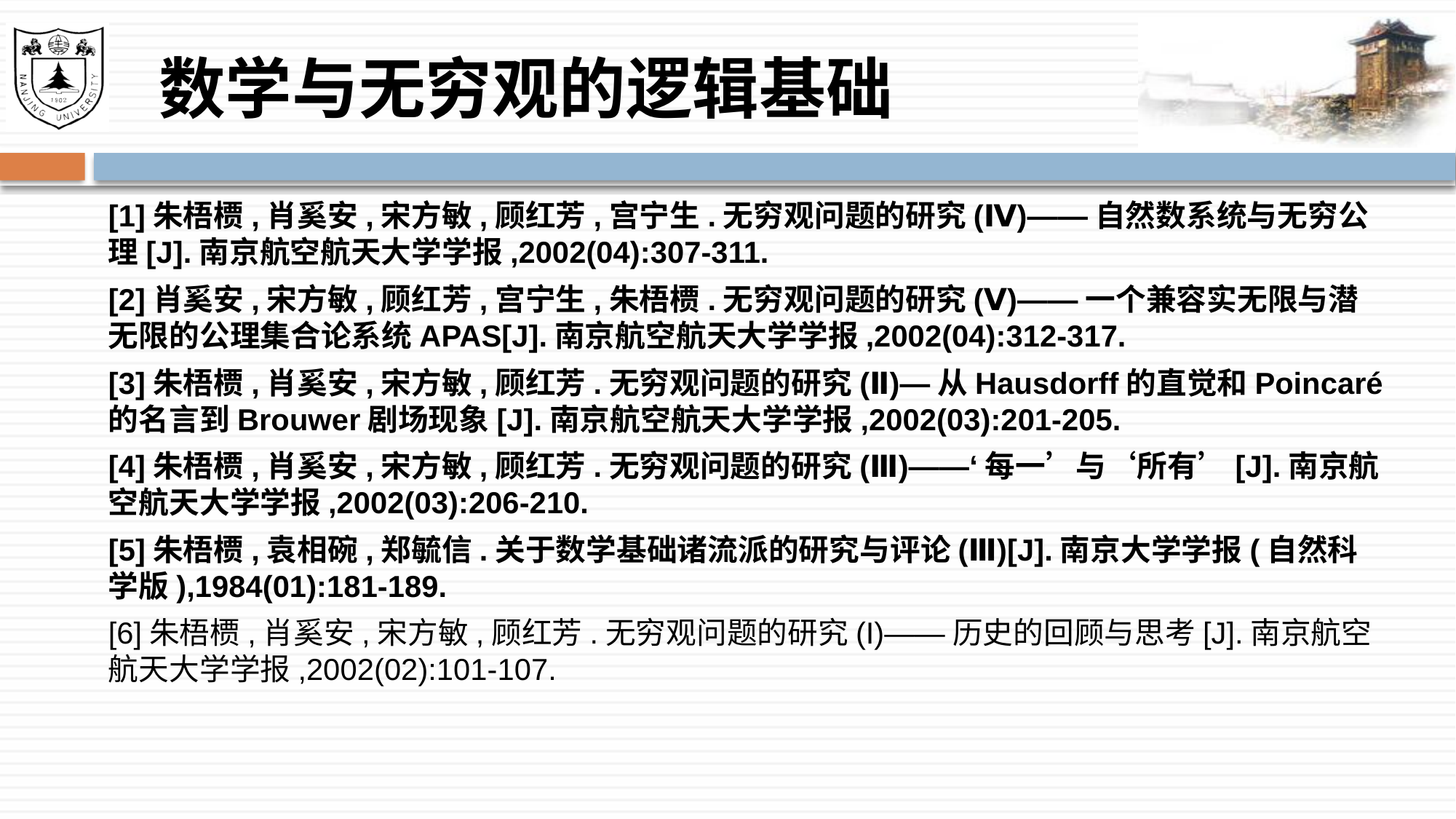

# 数学与无穷观的逻辑基础
[1]朱梧槚,肖奚安,宋方敏,顾红芳,宫宁生.无穷观问题的研究(Ⅳ)——自然数系统与无穷公理[J].南京航空航天大学学报,2002(04):307-311.
[2]肖奚安,宋方敏,顾红芳,宫宁生,朱梧槚.无穷观问题的研究(Ⅴ)——一个兼容实无限与潜无限的公理集合论系统APAS[J].南京航空航天大学学报,2002(04):312-317.
[3]朱梧槚,肖奚安,宋方敏,顾红芳.无穷观问题的研究(Ⅱ)—从Hausdorff的直觉和Poincaré的名言到Brouwer剧场现象[J].南京航空航天大学学报,2002(03):201-205.
[4]朱梧槚,肖奚安,宋方敏,顾红芳.无穷观问题的研究(Ⅲ)——‘每一’与‘所有’[J].南京航空航天大学学报,2002(03):206-210.
[5]朱梧槚,袁相碗,郑毓信.关于数学基础诸流派的研究与评论(Ⅲ)[J].南京大学学报(自然科学版),1984(01):181-189.
[6]朱梧槚,肖奚安,宋方敏,顾红芳.无穷观问题的研究(I)——历史的回顾与思考[J].南京航空航天大学学报,2002(02):101-107.